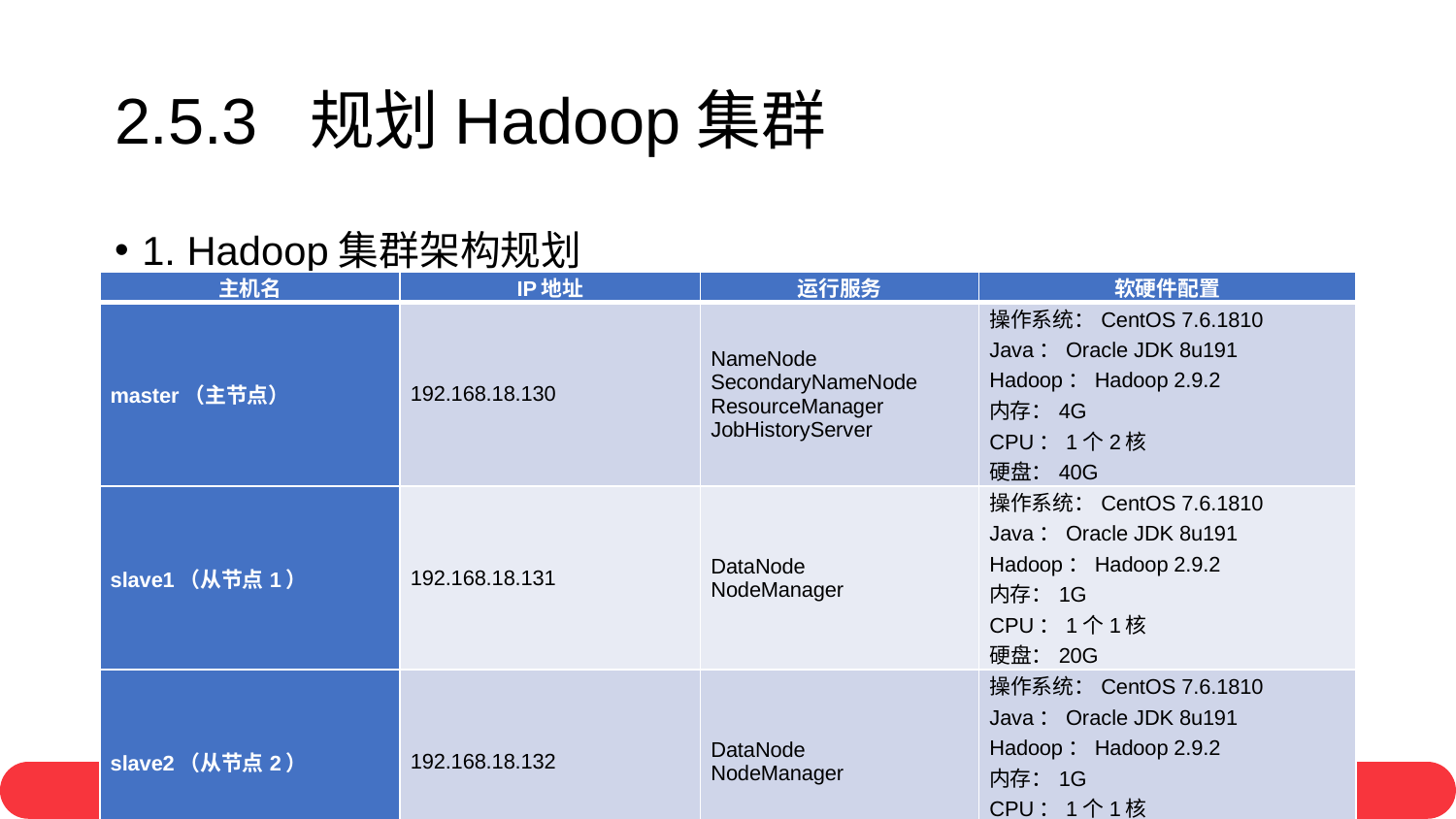

# 2.5.3  规划Hadoop集群
1. Hadoop集群架构规划
| 主机名 | IP地址 | 运行服务 | 软硬件配置 |
| --- | --- | --- | --- |
| master（主节点） | 192.168.18.130 | NameNode SecondaryNameNode ResourceManager JobHistoryServer | 操作系统：CentOS 7.6.1810 Java：Oracle JDK 8u191 Hadoop：Hadoop 2.9.2 内存：4G CPU：1个2核 硬盘：40G |
| slave1（从节点1） | 192.168.18.131 | DataNode NodeManager | 操作系统：CentOS 7.6.1810 Java：Oracle JDK 8u191 Hadoop：Hadoop 2.9.2 内存：1G CPU：1个1核 硬盘：20G |
| slave2（从节点2） | 192.168.18.132 | DataNode NodeManager | 操作系统：CentOS 7.6.1810 Java：Oracle JDK 8u191 Hadoop：Hadoop 2.9.2 内存：1G CPU：1个1核 硬盘：20G |